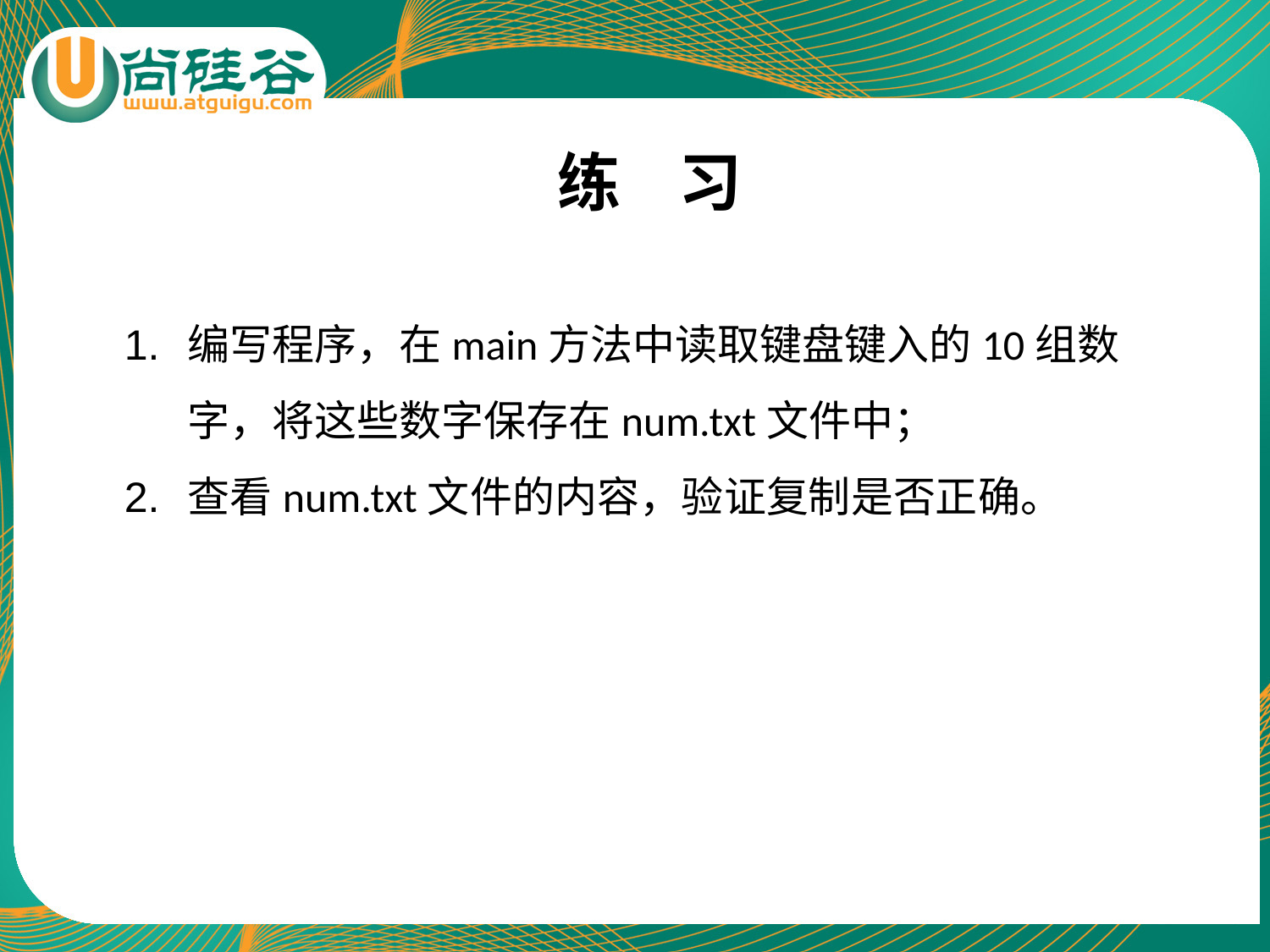

练    习
编写程序，在main方法中读取键盘键入的10组数字，将这些数字保存在num.txt文件中；
查看num.txt文件的内容，验证复制是否正确。